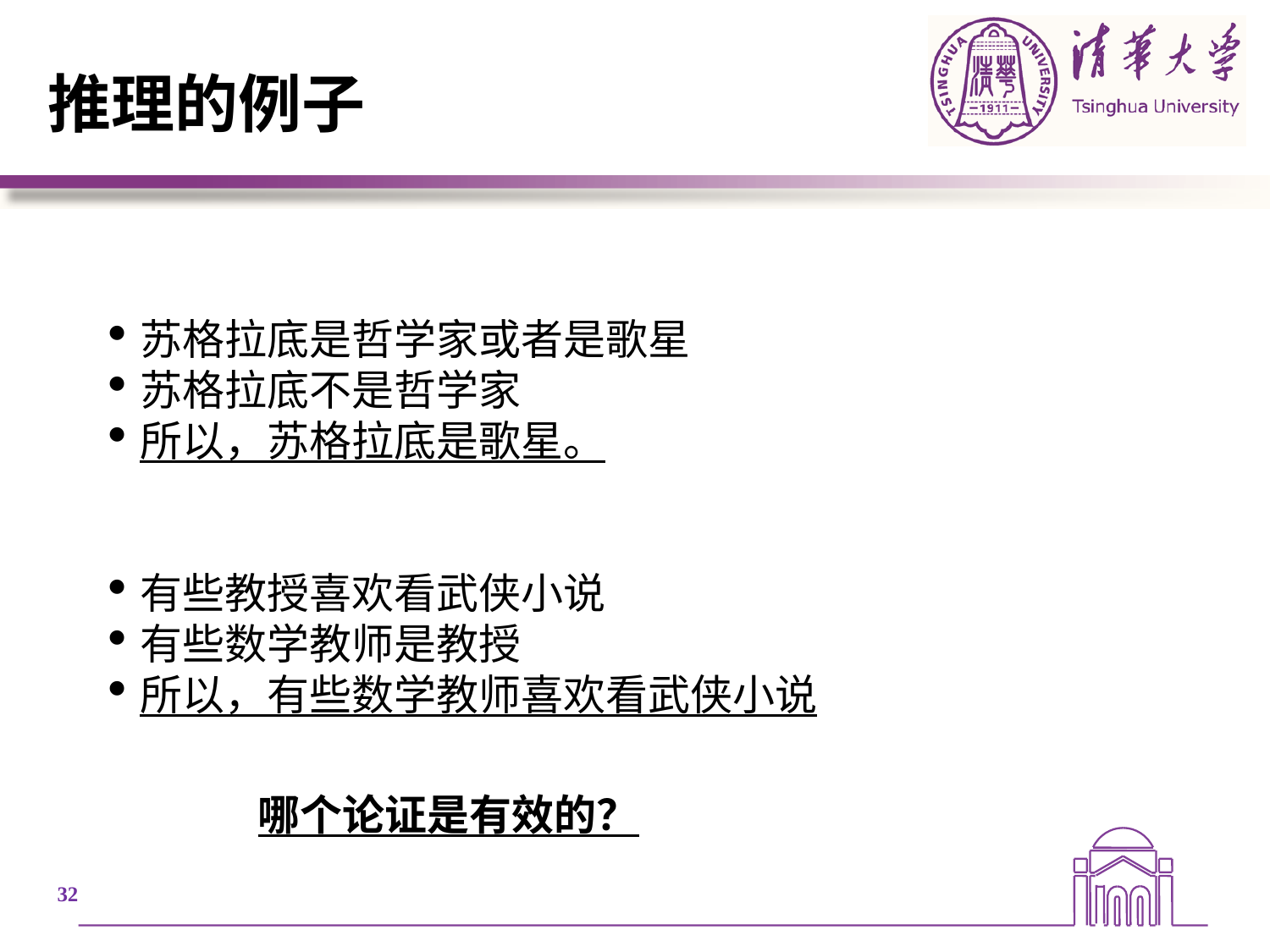

# 推理的例子
苏格拉底是哲学家或者是歌星
苏格拉底不是哲学家
所以，苏格拉底是歌星。
有些教授喜欢看武侠小说
有些数学教师是教授
所以，有些数学教师喜欢看武侠小说
哪个论证是有效的？